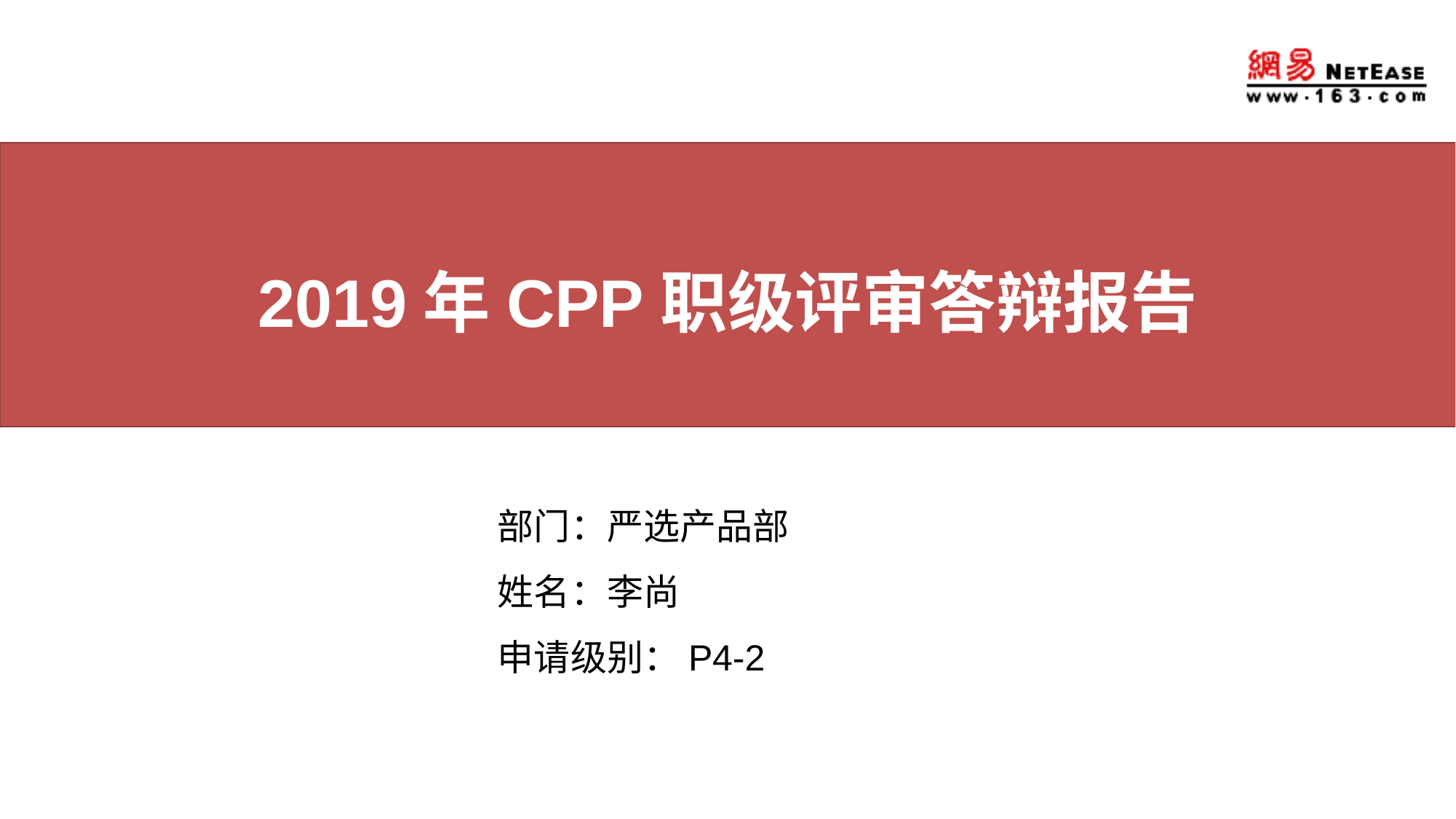

2019年CPP职级评审答辩报告
申  请 人：
所在部门：
提交日期：
部门：严选产品部
姓名：李尚
申请级别：P4-2